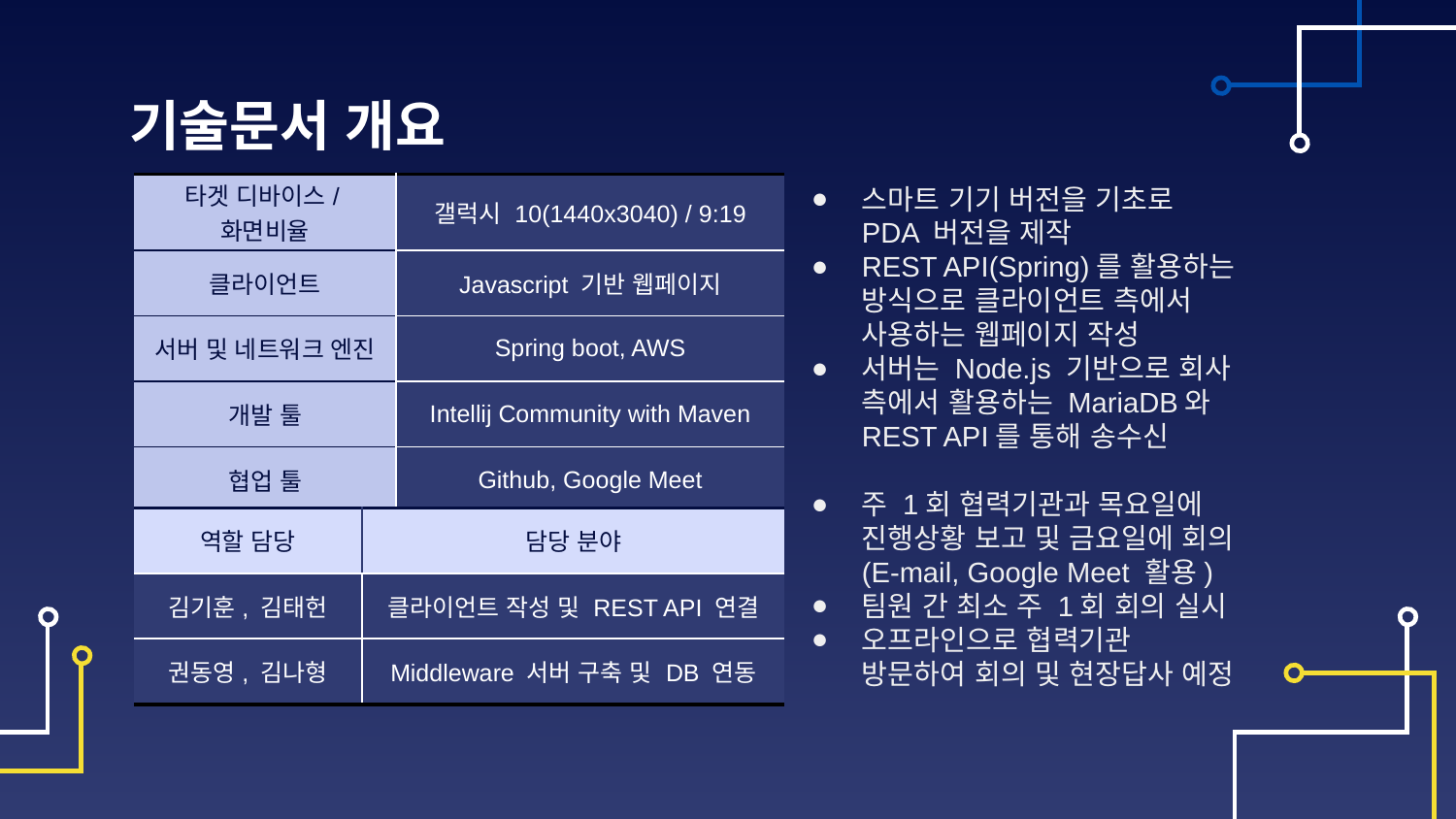

# 기술문서 개요
스마트 기기 버전을 기초로 PDA 버전을 제작
REST API(Spring)를 활용하는 방식으로 클라이언트 측에서 사용하는 웹페이지 작성
서버는 Node.js 기반으로 회사 측에서 활용하는 MariaDB와 REST API를 통해 송수신

주 1회 협력기관과 목요일에 진행상황 보고 및 금요일에 회의
(E-mail, Google Meet 활용)
팀원 간 최소 주 1회 회의 실시
오프라인으로 협력기관 방문하여 회의 및 현장답사 예정
| 타겟 디바이스/화면비율 | 갤럭시 10(1440x3040) / 9:19 |
| --- | --- |
| 클라이언트 | Javascript 기반 웹페이지 |
| 서버 및 네트워크 엔진 | Spring boot, AWS |
| 개발 툴 | Intellij Community with Maven |
| 협업 툴 | Github, Google Meet |
| 역할 담당 | 담당 분야 |
| --- | --- |
| 김기훈, 김태헌 | 클라이언트 작성 및 REST API 연결 |
| 권동영, 김나형 | Middleware 서버 구축 및 DB 연동 |